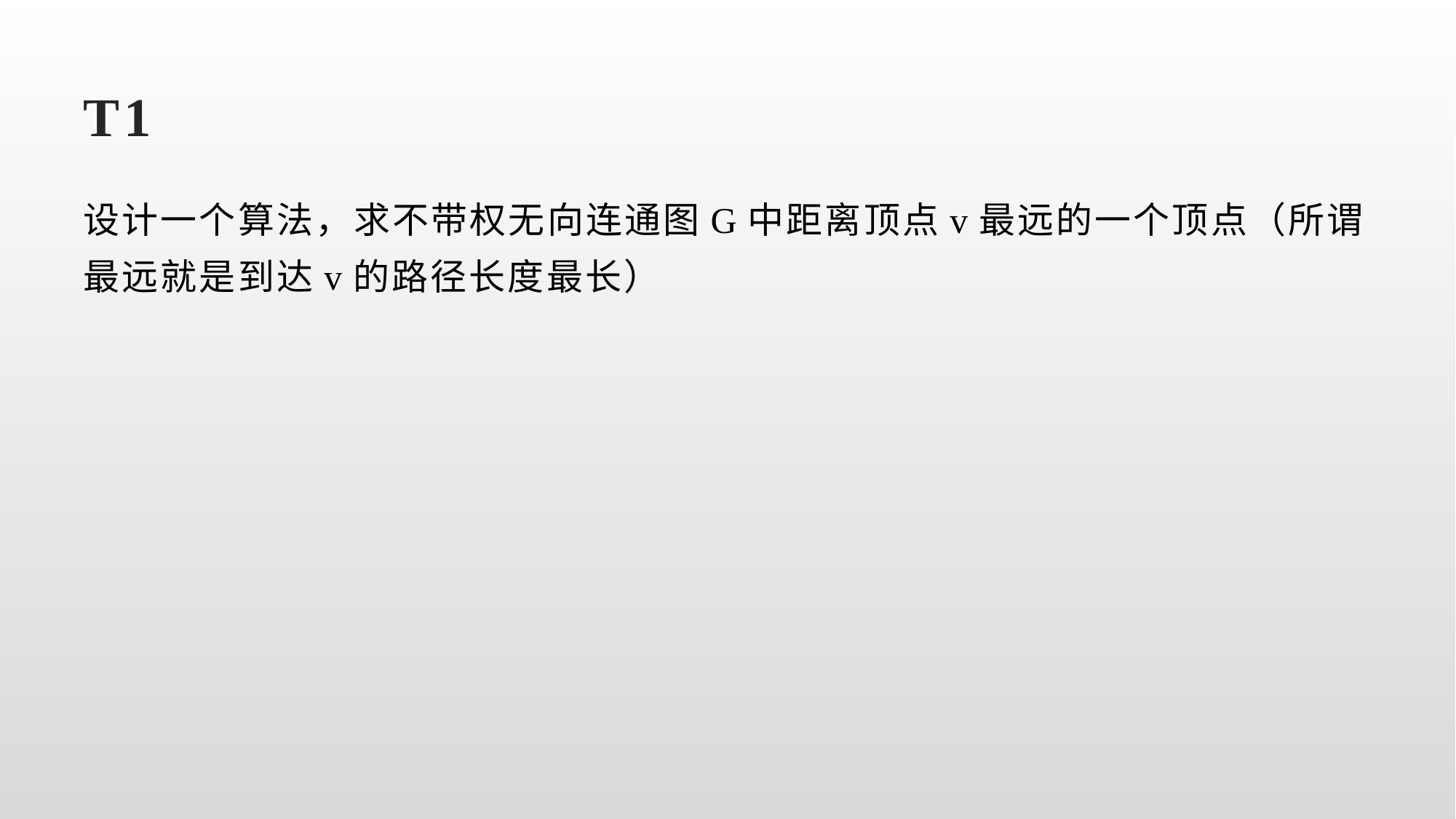

# T1
设计一个算法，求不带权无向连通图G中距离顶点v最远的一个顶点（所谓最远就是到达v的路径长度最长）